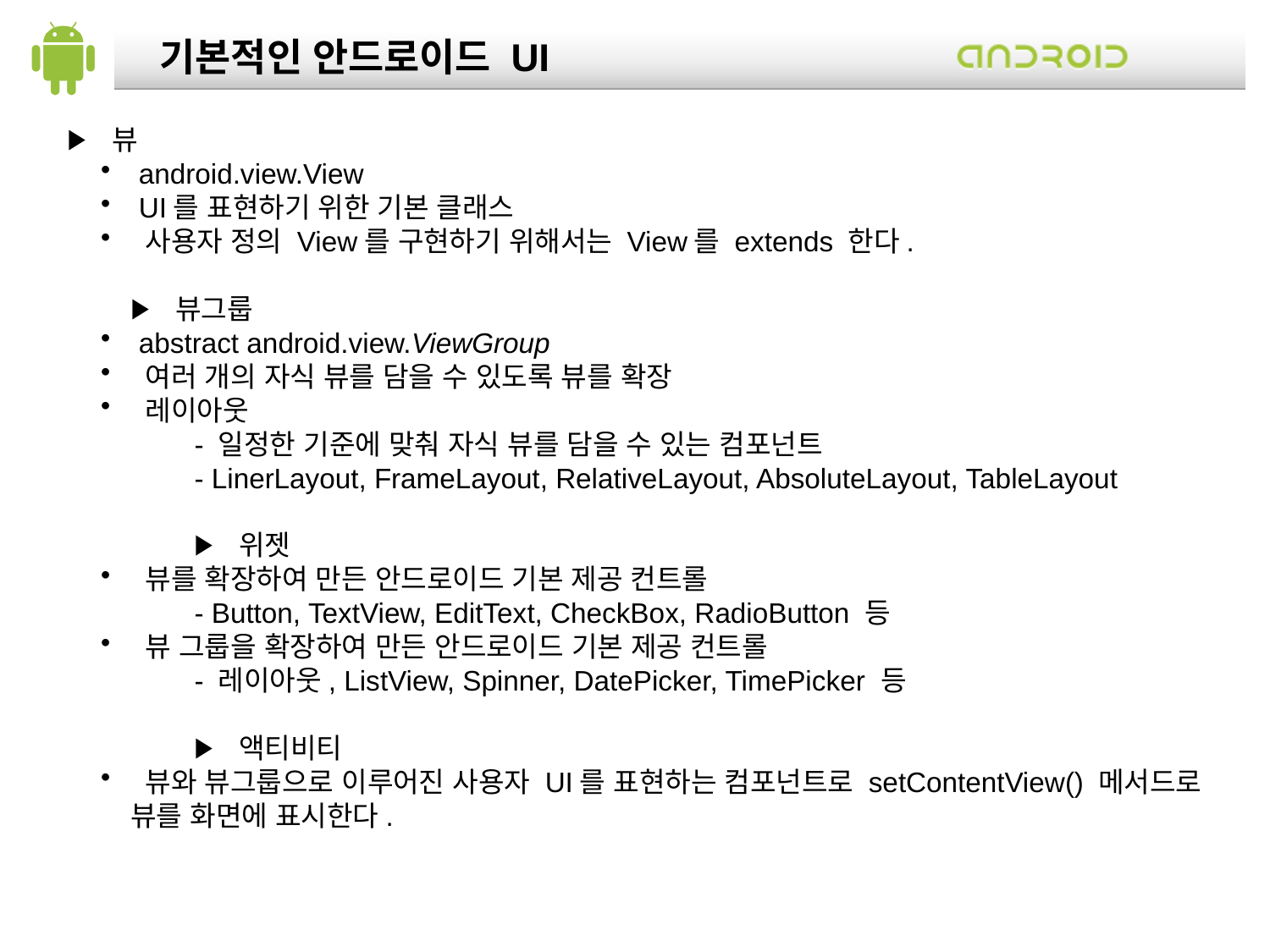

기본적인 안드로이드 UI
 뷰
 android.view.View
 UI를 표현하기 위한 기본 클래스
 사용자 정의 View를 구현하기 위해서는 View를 extends 한다.

 뷰그룹
 abstract android.view.ViewGroup
 여러 개의 자식 뷰를 담을 수 있도록 뷰를 확장
 레이아웃
- 일정한 기준에 맞춰 자식 뷰를 담을 수 있는 컴포넌트
- LinerLayout, FrameLayout, RelativeLayout, AbsoluteLayout, TableLayout

 위젯
 뷰를 확장하여 만든 안드로이드 기본 제공 컨트롤
- Button, TextView, EditText, CheckBox, RadioButton 등
 뷰 그룹을 확장하여 만든 안드로이드 기본 제공 컨트롤
- 레이아웃, ListView, Spinner, DatePicker, TimePicker 등

 액티비티
 뷰와 뷰그룹으로 이루어진 사용자 UI를 표현하는 컴포넌트로 setContentView() 메서드로 뷰를 화면에 표시한다.